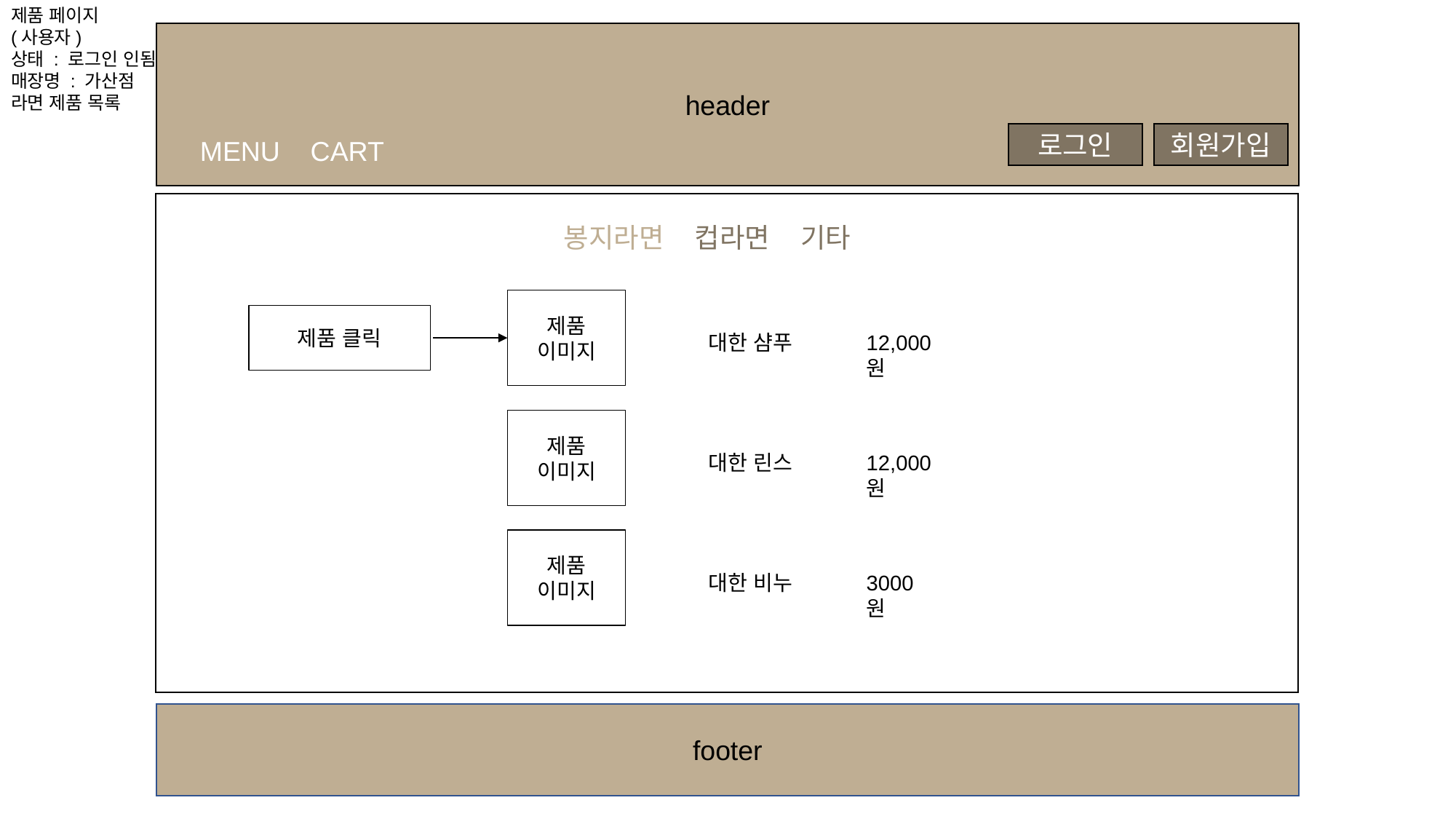

제품 페이지
(사용자)
상태 : 로그인 인됨
매장명 : 가산점
라면 제품 목록
header
로그인
회원가입
MENU    CART

봉지라면    컵라면    기타
제품 이미지
대한 샴푸
12,000원
제품 이미지
대한 린스
12,000원
제품 이미지
대한 비누
3000원
제품 클릭
footer